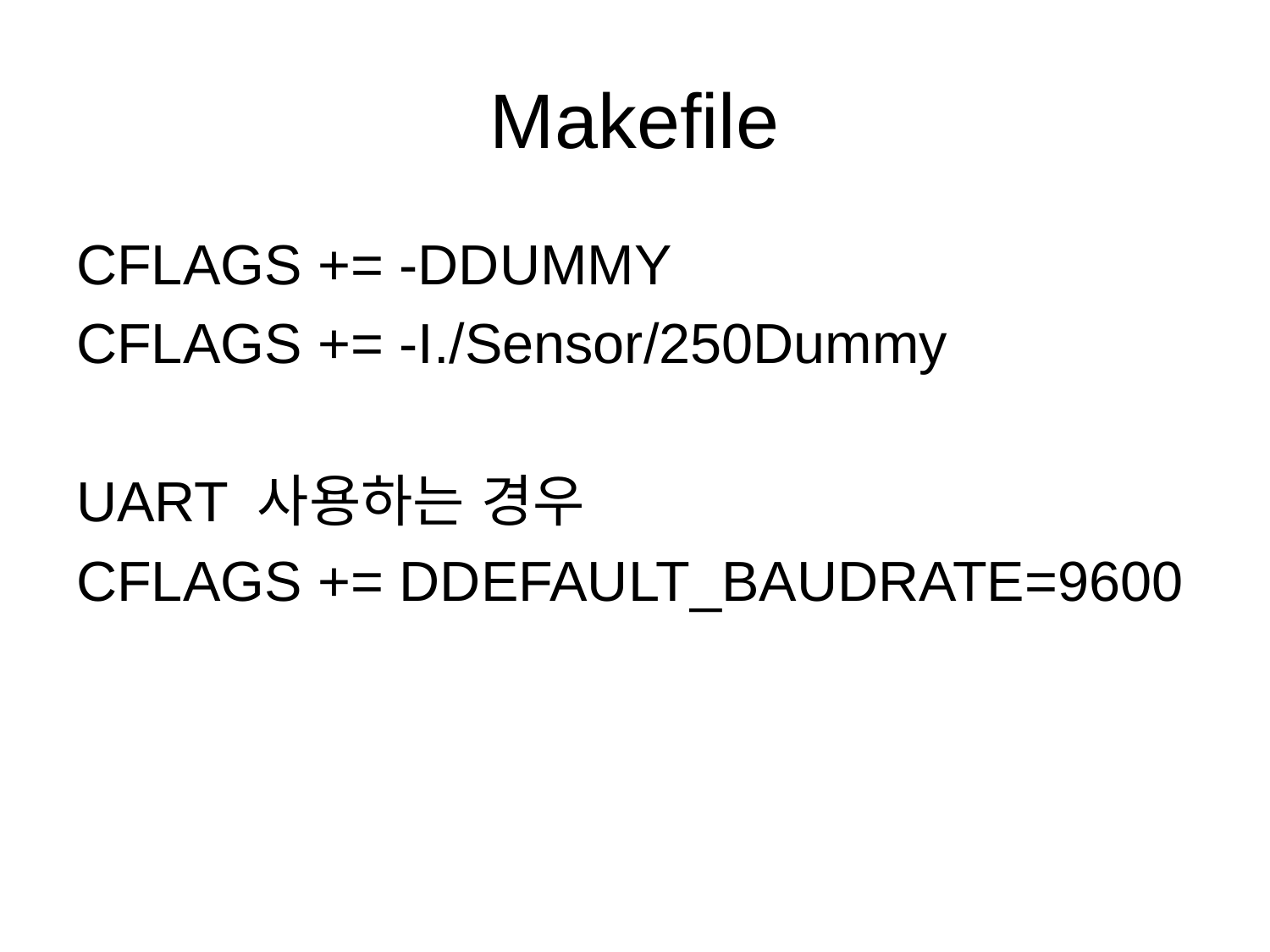

# Makefile
CFLAGS += -DDUMMY
CFLAGS += -I./Sensor/250Dummy

UART 사용하는 경우
CFLAGS += DDEFAULT_BAUDRATE=9600